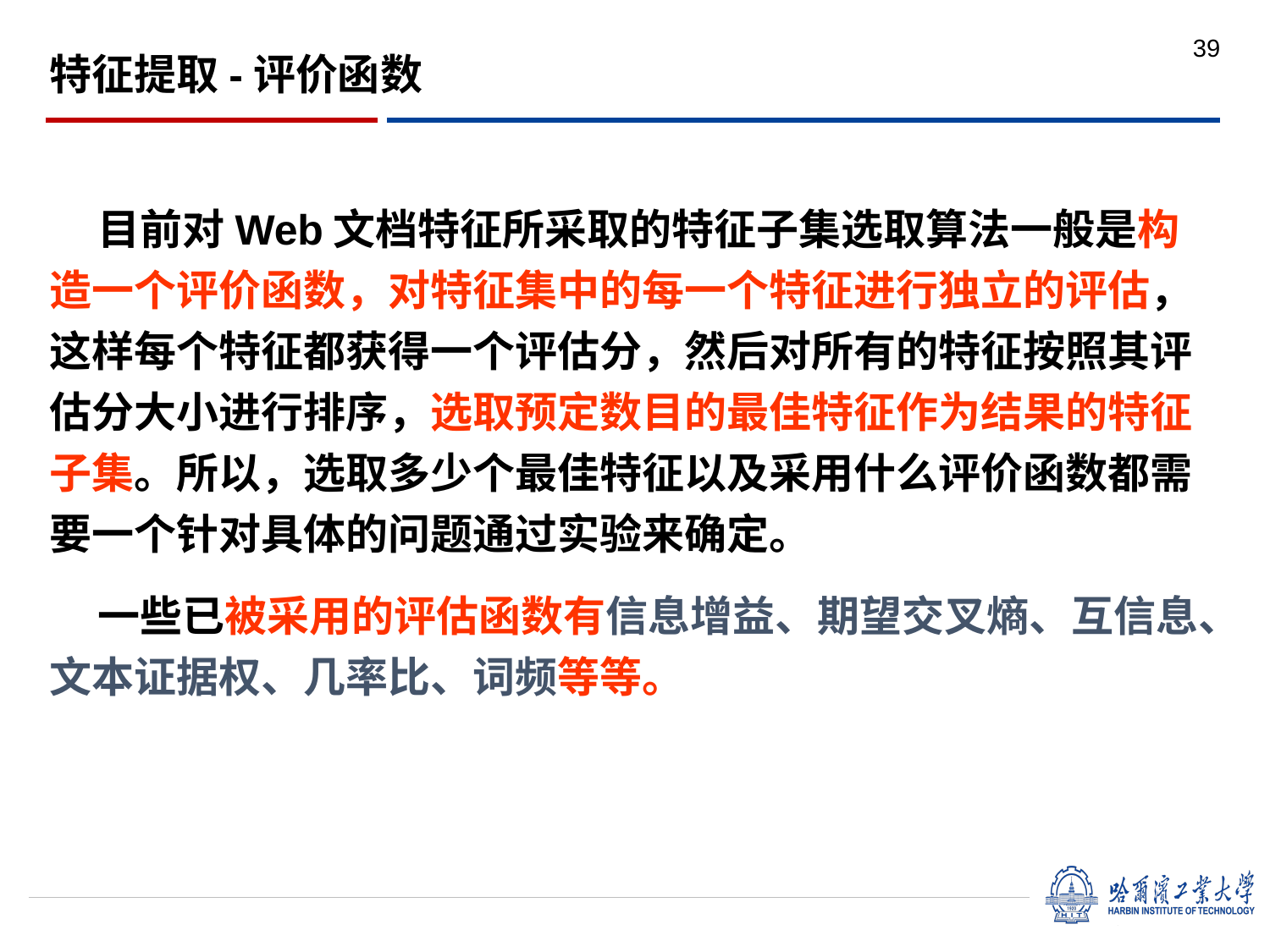

39
特征提取-评价函数
    目前对Web文档特征所采取的特征子集选取算法一般是构造一个评价函数，对特征集中的每一个特征进行独立的评估，这样每个特征都获得一个评估分，然后对所有的特征按照其评估分大小进行排序，选取预定数目的最佳特征作为结果的特征子集。所以，选取多少个最佳特征以及采用什么评价函数都需要一个针对具体的问题通过实验来确定。
    一些已被采用的评估函数有信息增益、期望交叉熵、互信息、文本证据权、几率比、词频等等。